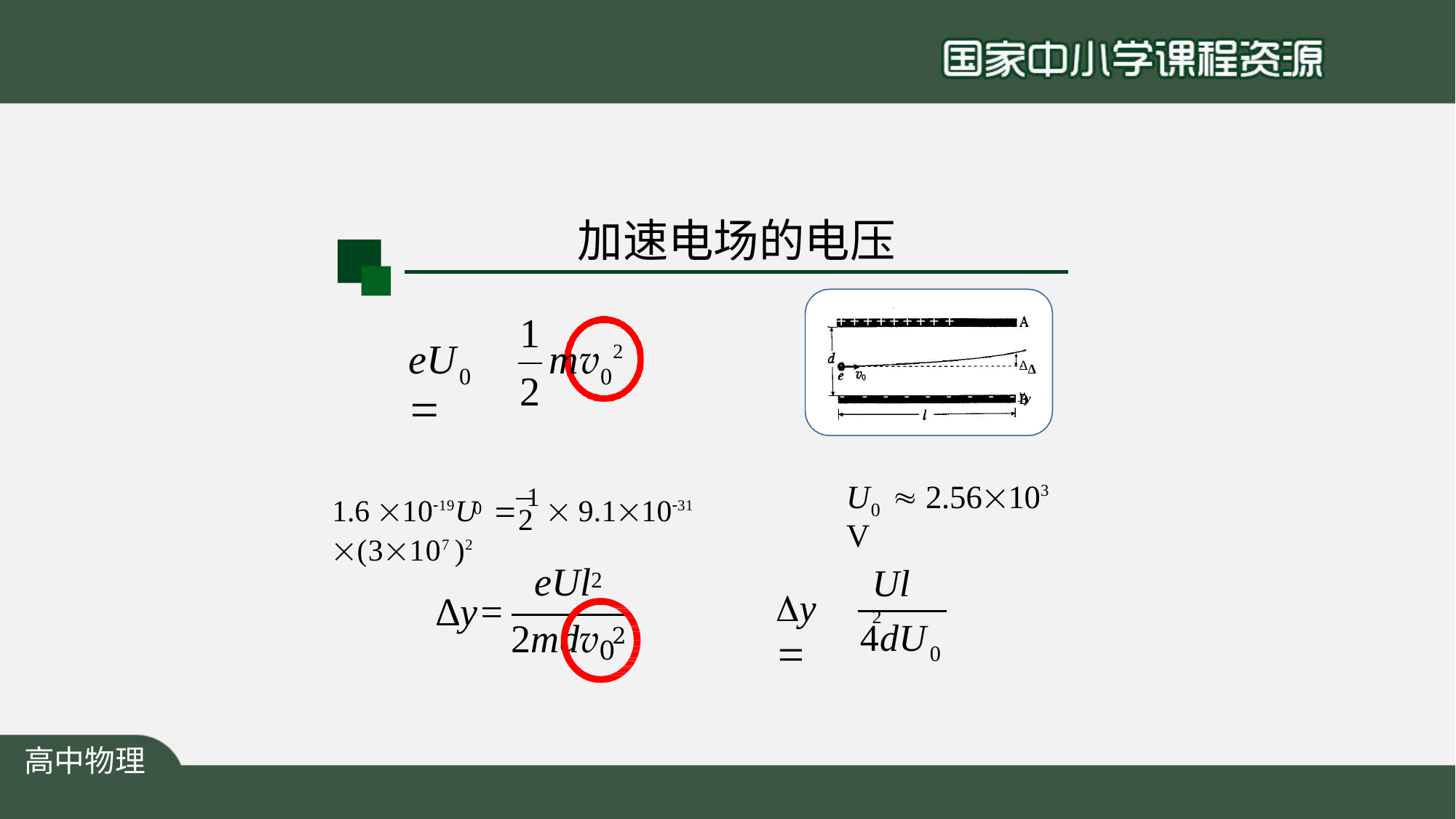

# 加速电场的电压

1
2

+ + + + + + + + +

eU	=
mv 2
ΔΔyy

0
0

-	-	-	-	-	-	-	-	-
U	≈ 2.56×103 V
1.6 ×10−19U	= 1 × 9.1×10−31 ×(3×107 )2
0
0
2

eUl2
Ul 2
Δy =
∆y=

2mdv 2

4dU

0
0
高中物理